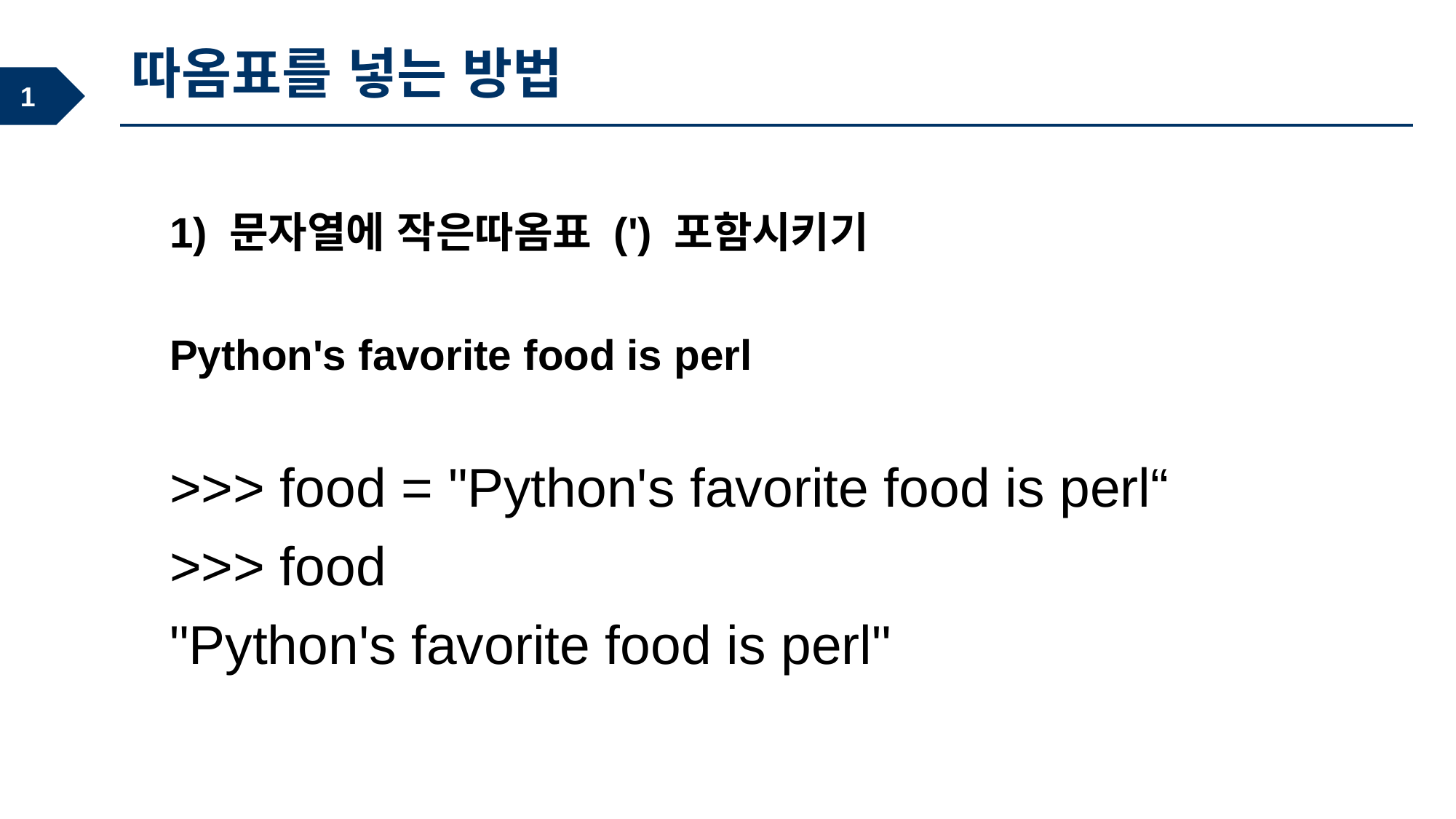

따옴표를 넣는 방법
1) 문자열에 작은따옴표 (') 포함시키기

Python's favorite food is perl

>>> food = "Python's favorite food is perl“
>>> food
"Python's favorite food is perl"